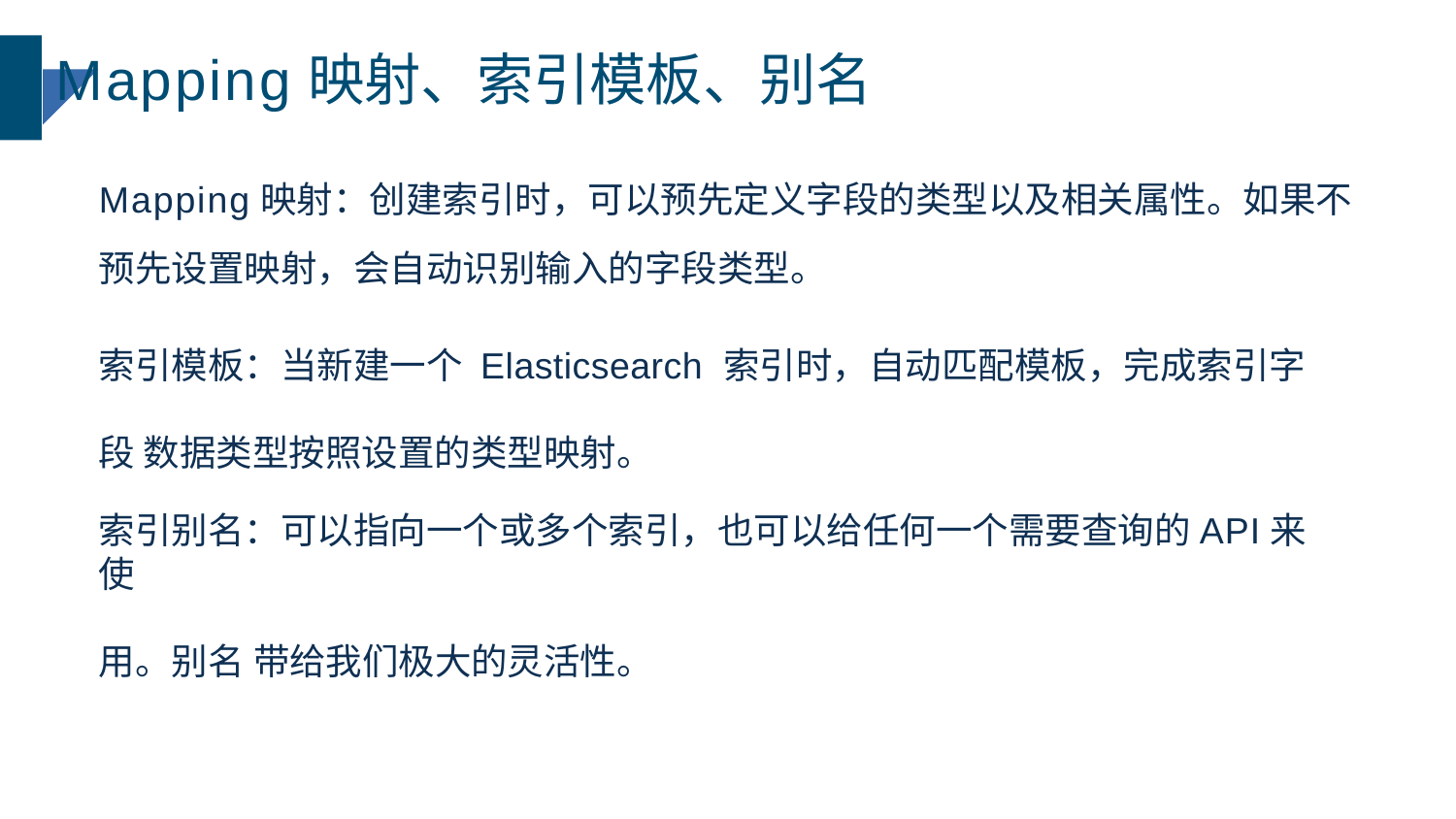

# Mapping映射、索引模板、别名
Mapping映射：创建索引时，可以预先定义字段的类型以及相关属性。如果不

预先设置映射，会自动识别输入的字段类型。
索引模板：当新建一个 Elasticsearch 索引时，自动匹配模板，完成索引字段 数据类型按照设置的类型映射。
索引别名：可以指向一个或多个索引，也可以给任何一个需要查询的API来使
用。别名 带给我们极大的灵活性。